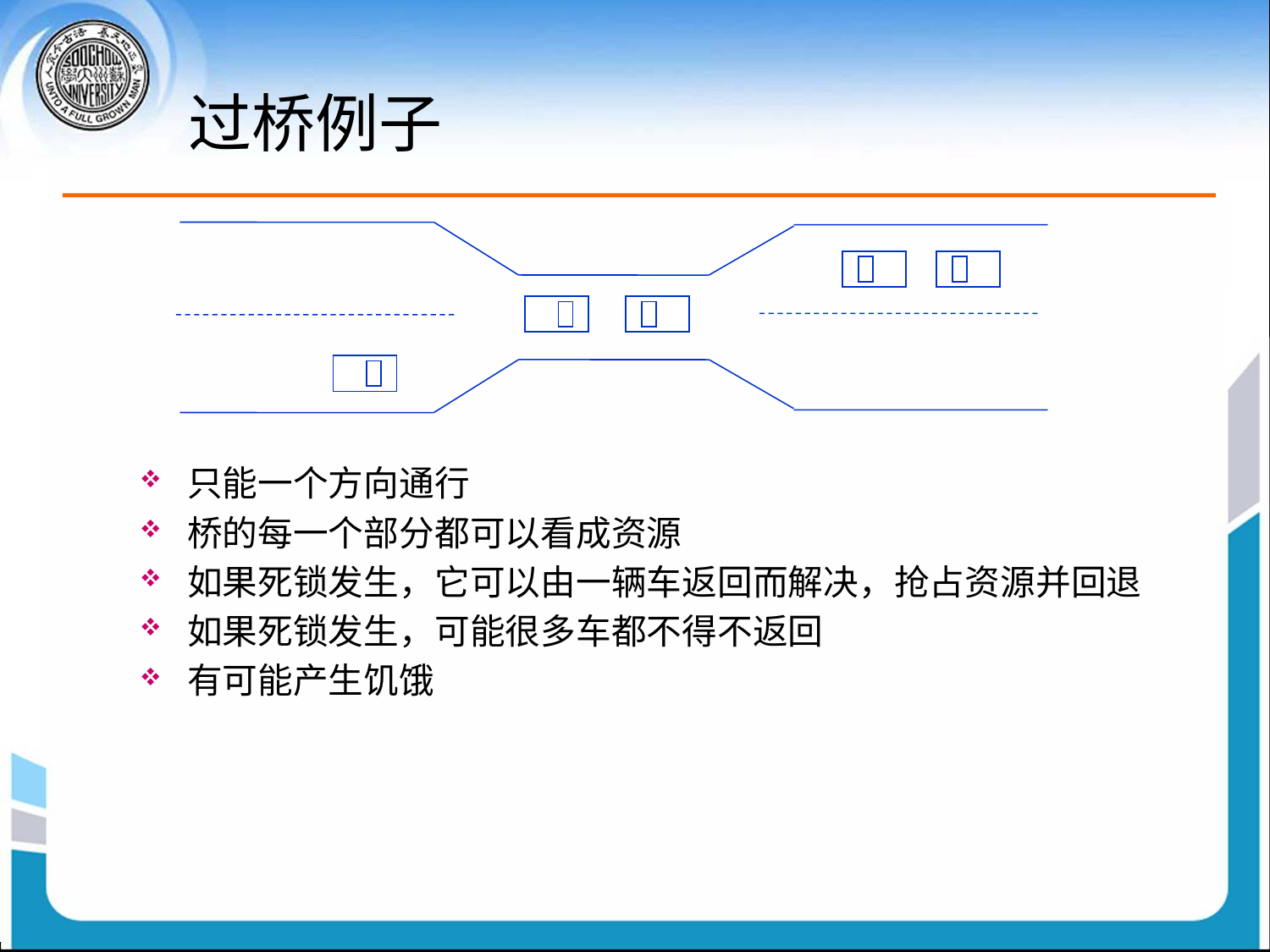

# 过桥例子

只能一个方向通行
桥的每一个部分都可以看成资源
如果死锁发生，它可以由一辆车返回而解决，抢占资源并回退
如果死锁发生，可能很多车都不得不返回
有可能产生饥饿